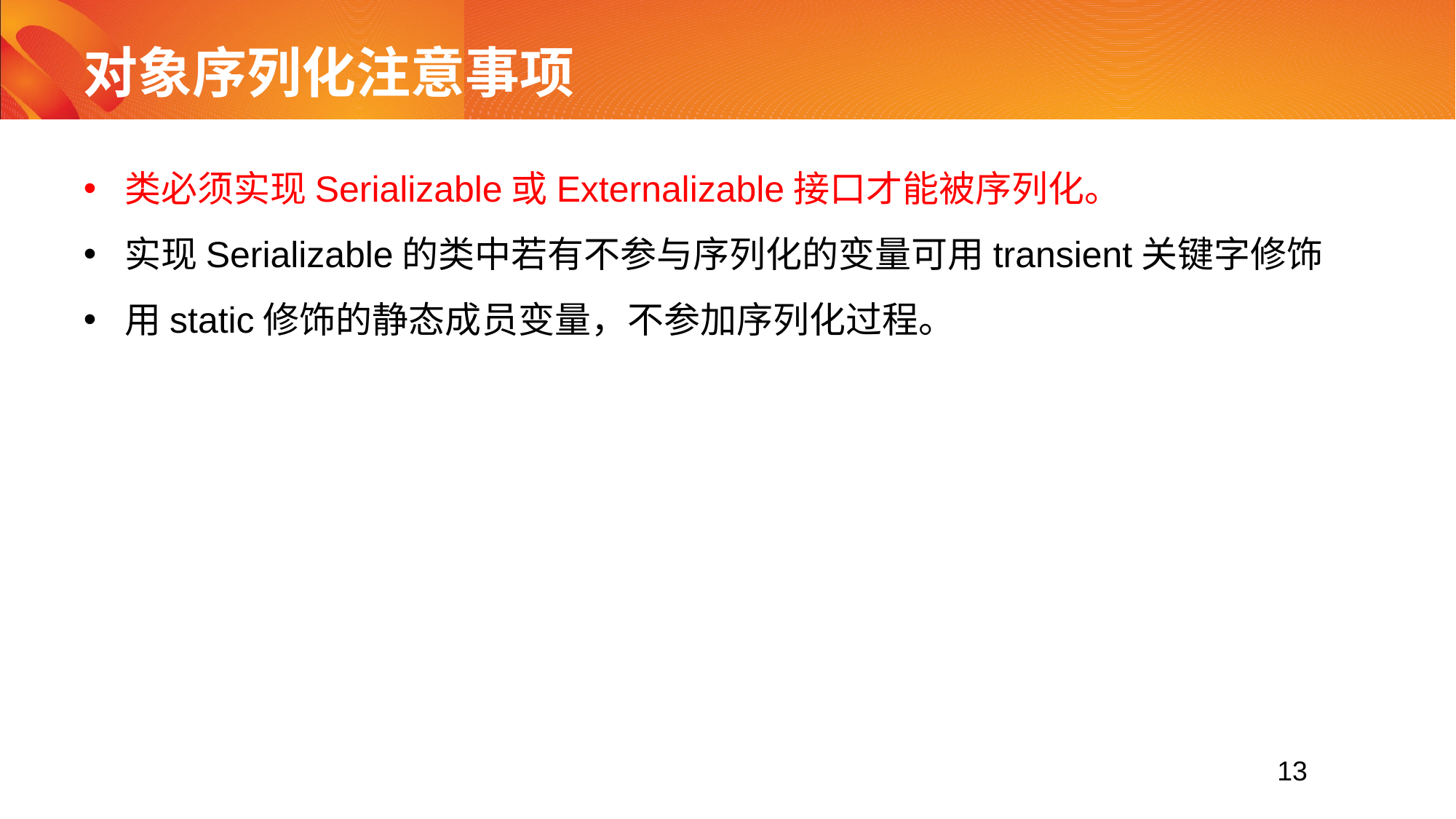

# 对象序列化注意事项
类必须实现Serializable或Externalizable接口才能被序列化。
实现Serializable的类中若有不参与序列化的变量可用transient关键字修饰
用static修饰的静态成员变量，不参加序列化过程。